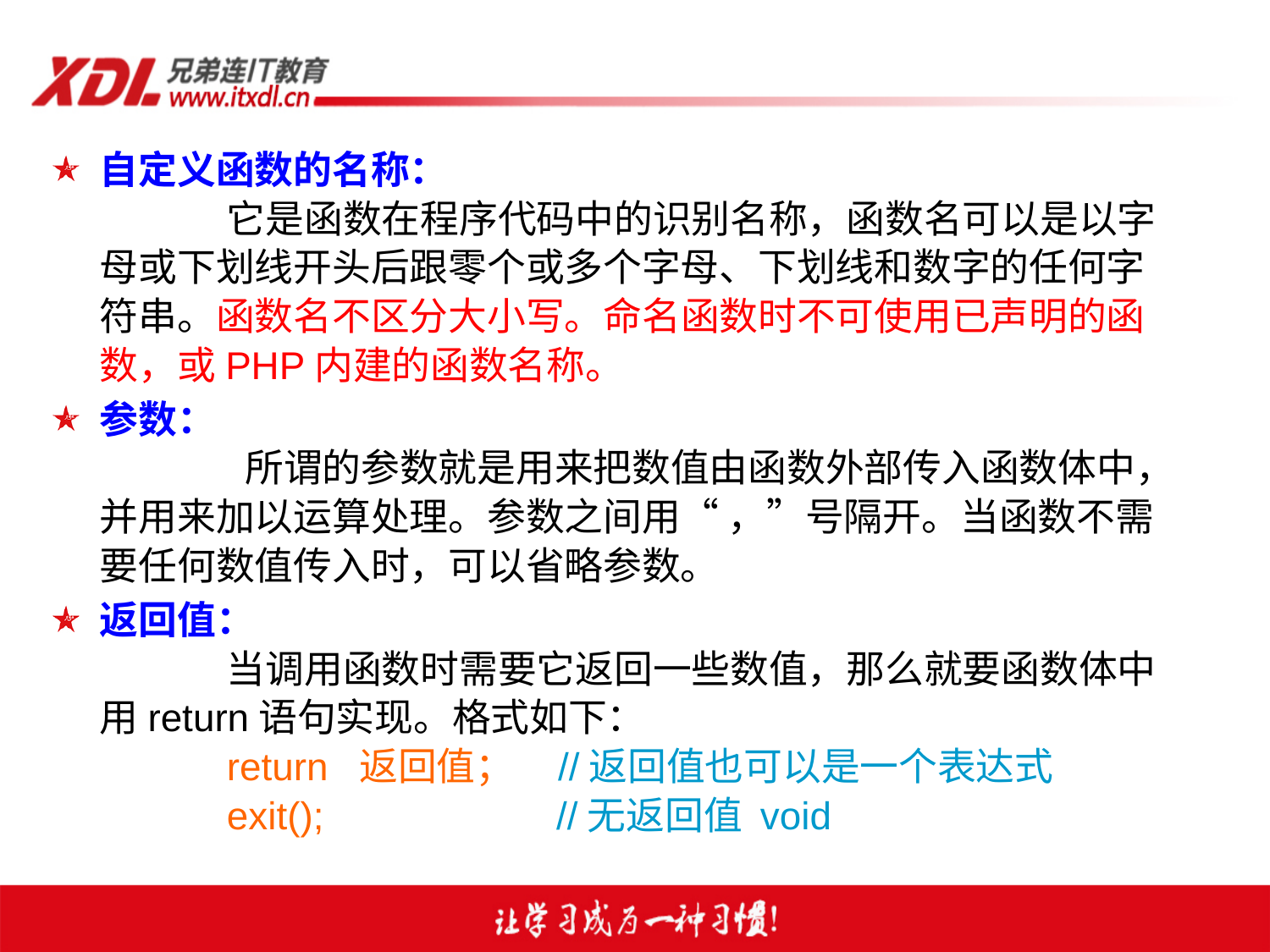

自定义函数的名称：
		它是函数在程序代码中的识别名称，函数名可以是以字母或下划线开头后跟零个或多个字母、下划线和数字的任何字符串。函数名不区分大小写。命名函数时不可使用已声明的函数，或PHP内建的函数名称。
参数：
		 所谓的参数就是用来把数值由函数外部传入函数体中，并用来加以运算处理。参数之间用“ ，”号隔开。当函数不需要任何数值传入时，可以省略参数。
返回值：
		当调用函数时需要它返回一些数值，那么就要函数体中用return语句实现。格式如下：
		return  返回值；    //返回值也可以是一个表达式
		exit();   	       //无返回值 void